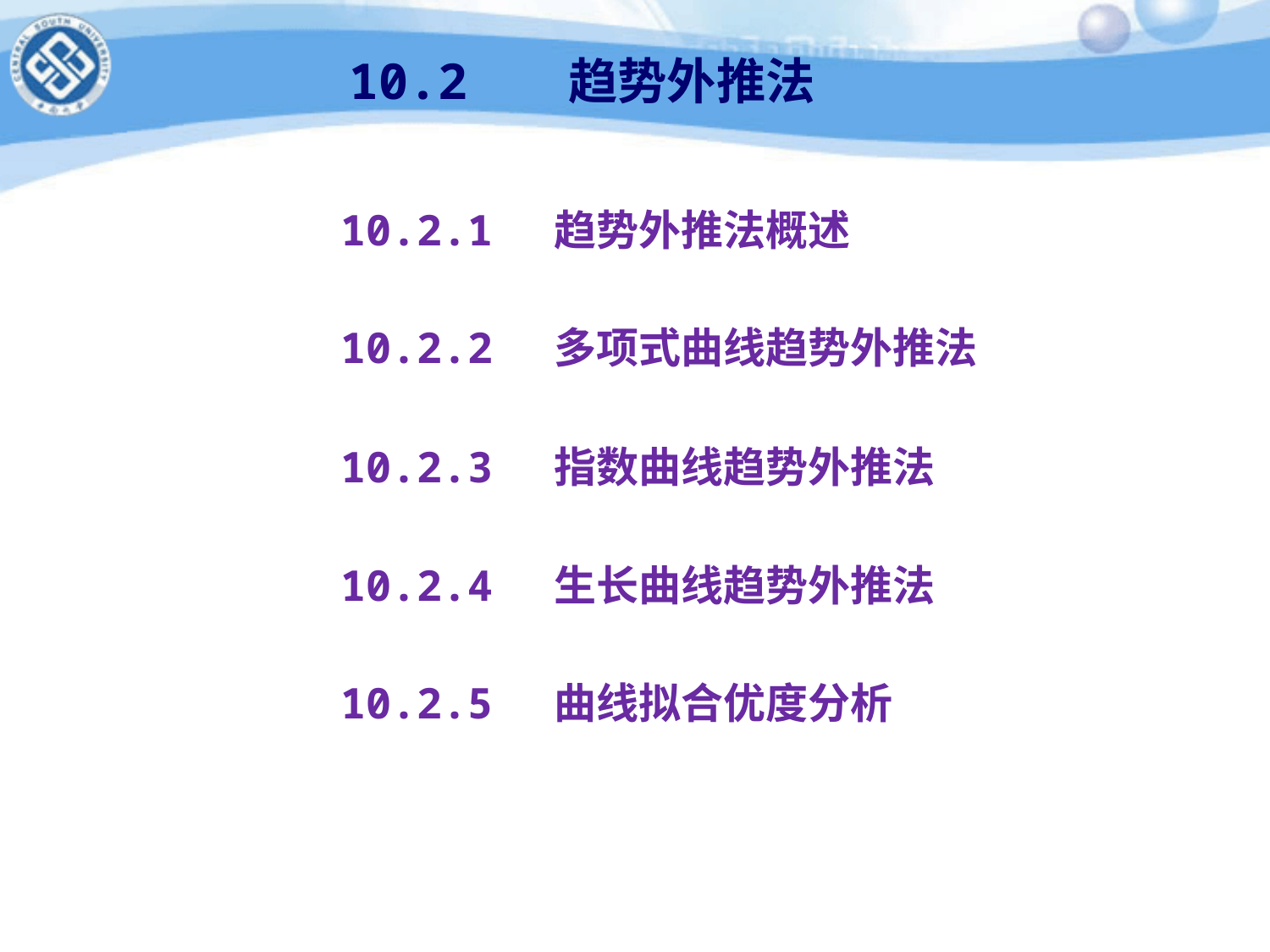

# 10.2   趋势外推法
10.2.1  趋势外推法概述

10.2.2  多项式曲线趋势外推法

10.2.3  指数曲线趋势外推法

10.2.4  生长曲线趋势外推法

10.2.5  曲线拟合优度分析